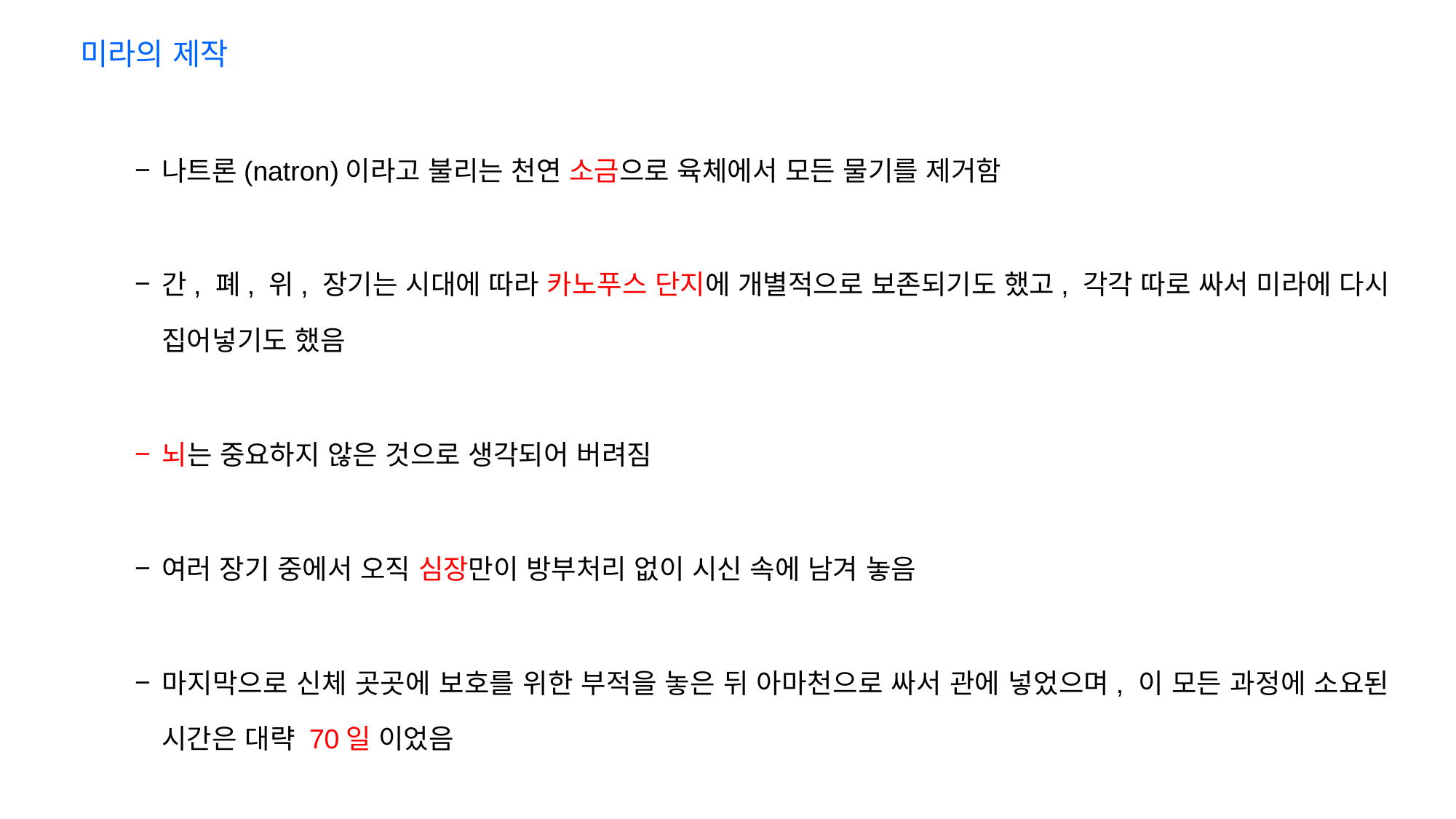

미라의 제작

나트론(natron)이라고 불리는 천연 소금으로 육체에서 모든 물기를 제거함

간, 폐, 위, 장기는 시대에 따라 카노푸스 단지에 개별적으로 보존되기도 했고, 각각 따로 싸서 미라에 다시 집어넣기도 했음

뇌는 중요하지 않은 것으로 생각되어 버려짐

여러 장기 중에서 오직 심장만이 방부처리 없이 시신 속에 남겨 놓음

마지막으로 신체 곳곳에 보호를 위한 부적을 놓은 뒤 아마천으로 싸서 관에 넣었으며, 이 모든 과정에 소요된 시간은 대략 70일 이었음